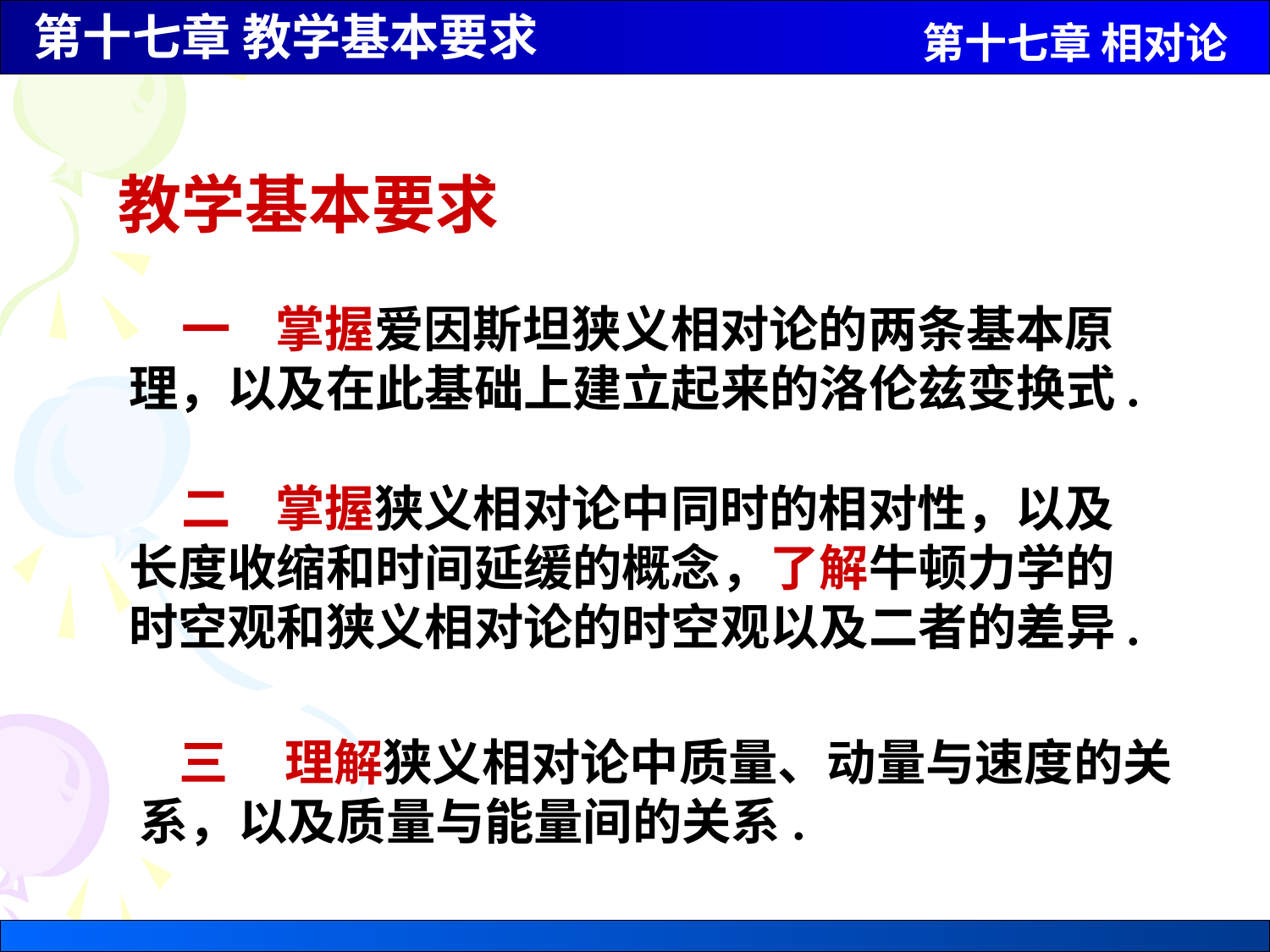

教学基本要求
一    掌握爱因斯坦狭义相对论的两条基本原理，以及在此基础上建立起来的洛伦兹变换式.
二    掌握狭义相对论中同时的相对性，以及长度收缩和时间延缓的概念，了解牛顿力学的时空观和狭义相对论的时空观以及二者的差异.
三     理解狭义相对论中质量、动量与速度的关系，以及质量与能量间的关系.